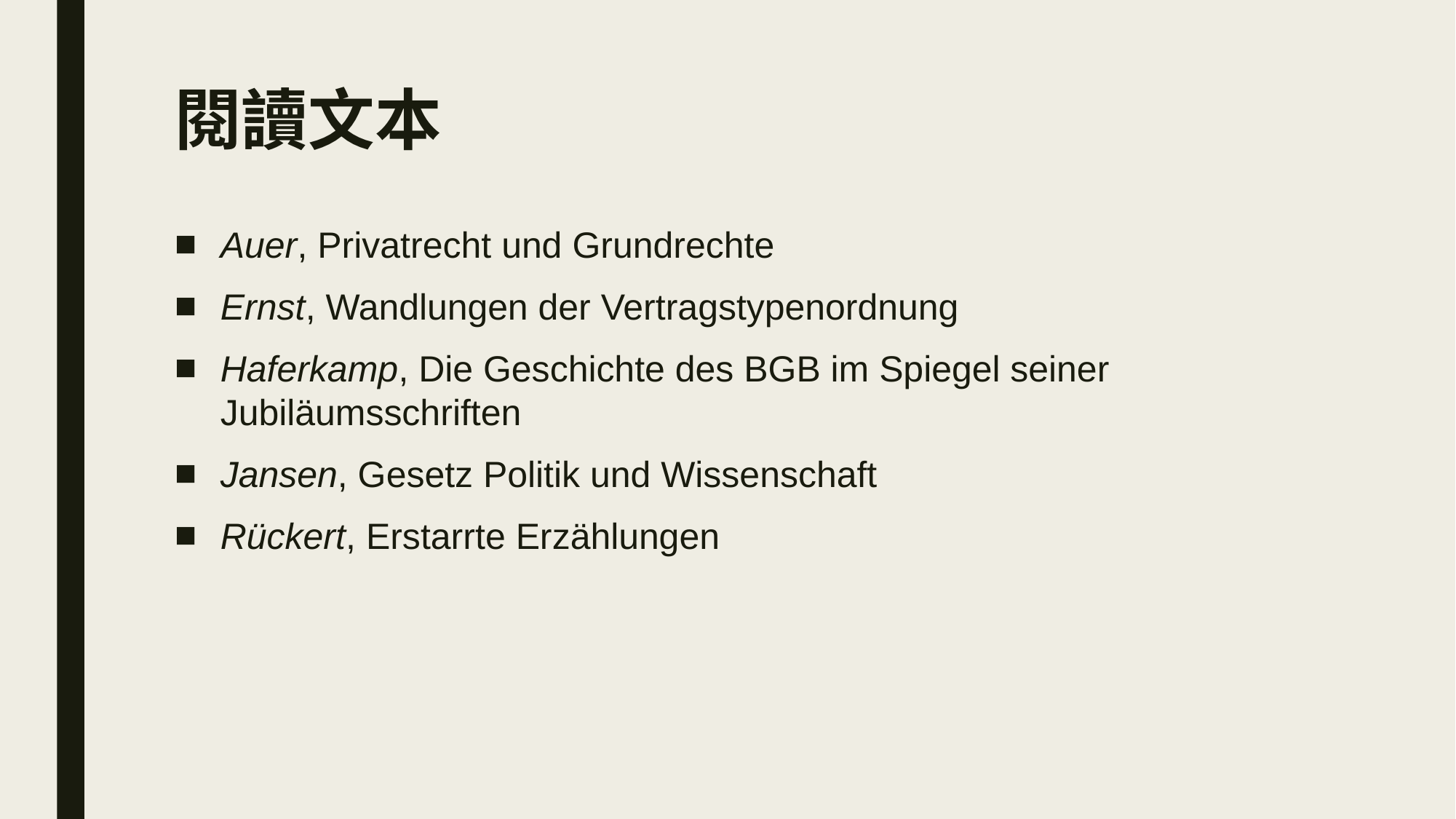

# 閱讀文本
Auer, Privatrecht und Grundrechte
Ernst, Wandlungen der Vertragstypenordnung
Haferkamp, Die Geschichte des BGB im Spiegel seiner Jubiläumsschriften
Jansen, Gesetz Politik und Wissenschaft
Rückert, Erstarrte Erzählungen